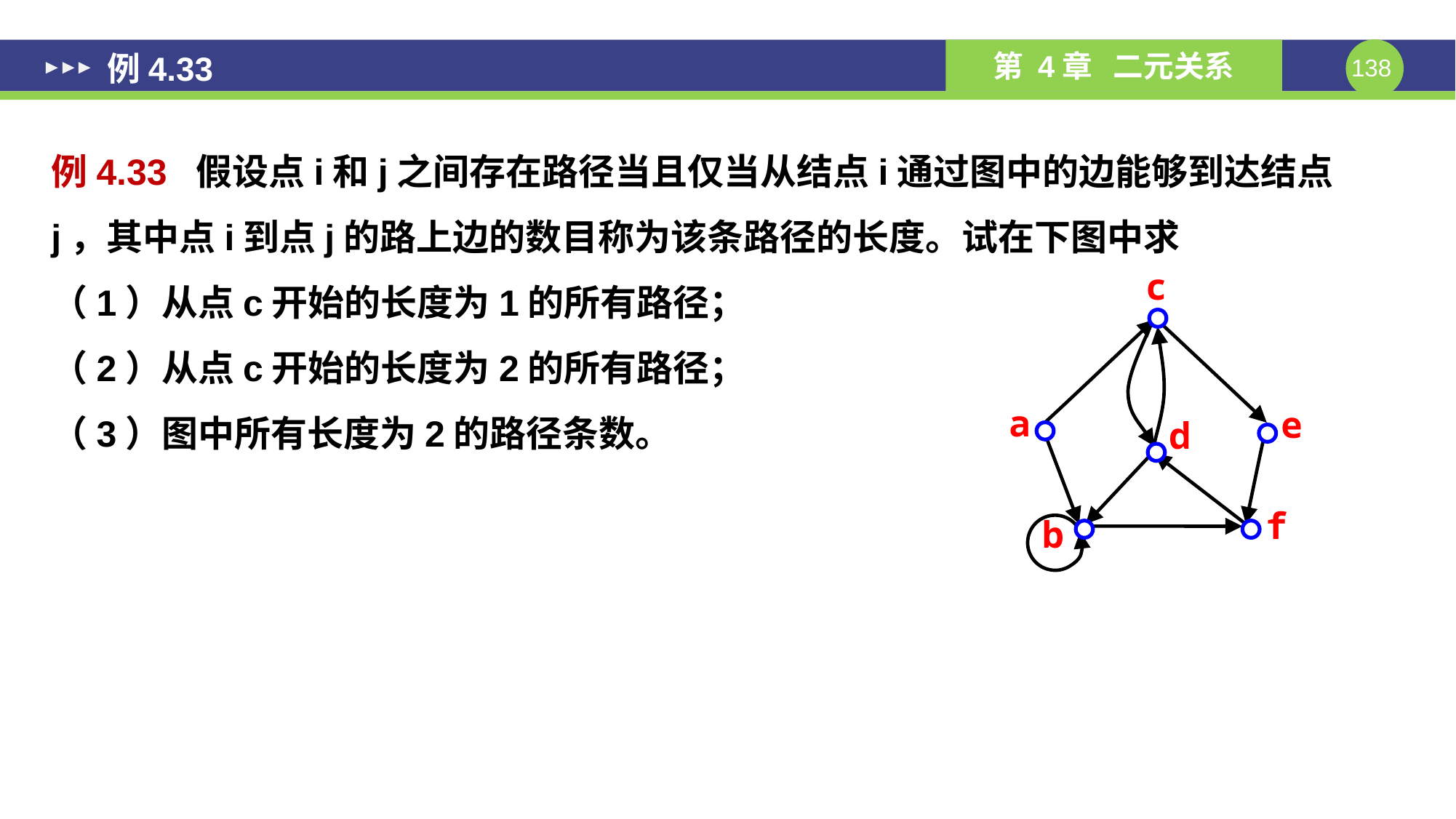

# 例4.33
例4.33  假设点i和j之间存在路径当且仅当从结点i通过图中的边能够到达结点j，其中点i到点j的路上边的数目称为该条路径的长度。试在下图中求
（1）从点c开始的长度为1的所有路径；
（2）从点c开始的长度为2的所有路径；
（3）图中所有长度为2的路径条数。

c

a
e
d

f
b